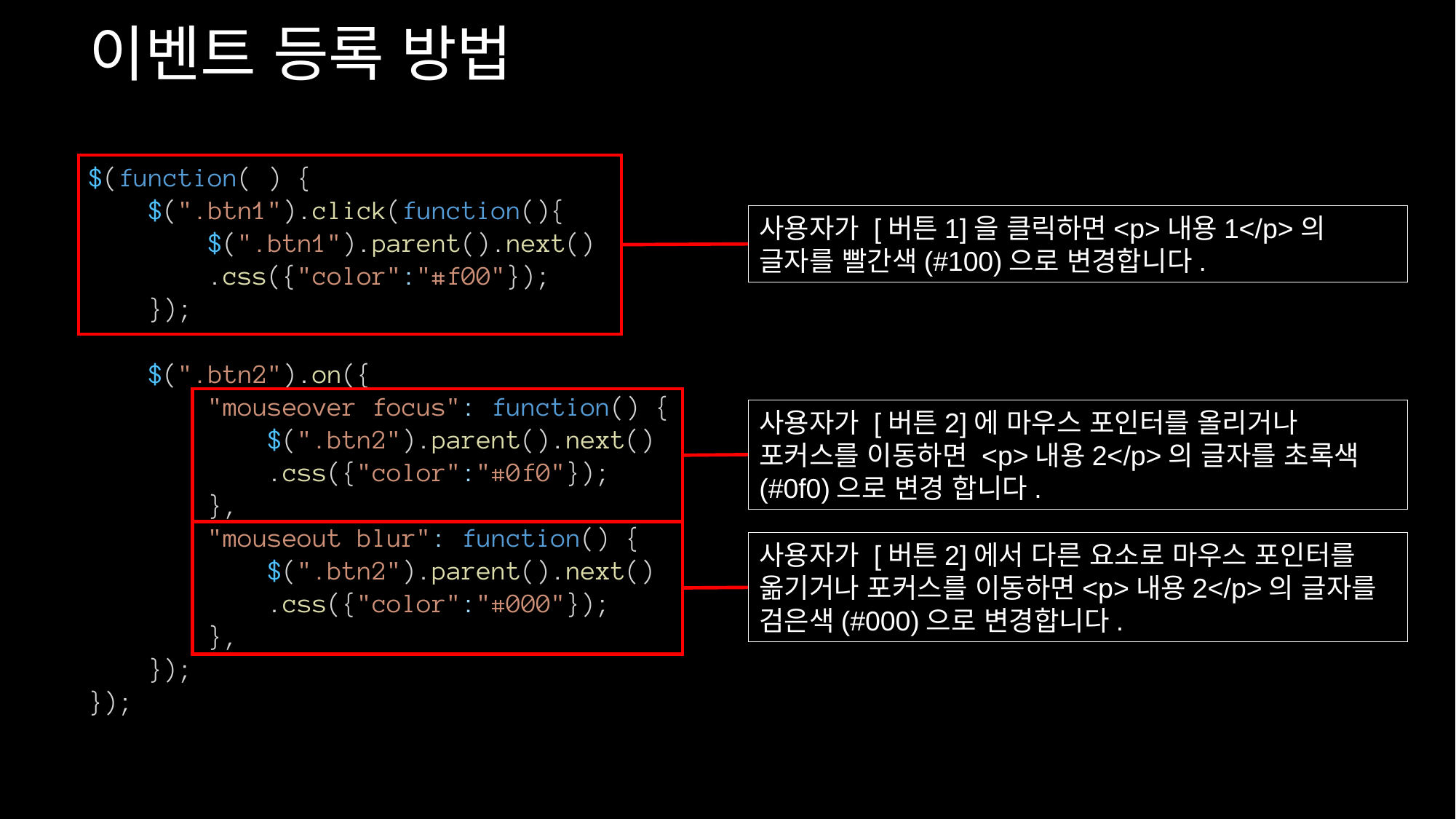

이벤트 등록 방법
$(function( ) {
    $(".btn1").click(function(){
        $(".btn1").parent().next()
        .css({"color":"#f00"});
    });
    $(".btn2").on({
        "mouseover focus": function() {
            $(".btn2").parent().next()
            .css({"color":"#0f0"});
        },
        "mouseout blur": function() {
            $(".btn2").parent().next()
            .css({"color":"#000"});
        },
    });
});

사용자가 [버튼1]을 클릭하면<p>내용1</p>의
글자를 빨간색(#100)으로 변경합니다.

사용자가 [버튼2]에 마우스 포인터를 올리거나 포커스를 이동하면 <p>내용2</p>의 글자를 초록색(#0f0)으로 변경 합니다.

사용자가 [버튼2]에서 다른 요소로 마우스 포인터를 옮기거나 포커스를 이동하면<p>내용2</p>의 글자를 검은색(#000)으로 변경합니다.